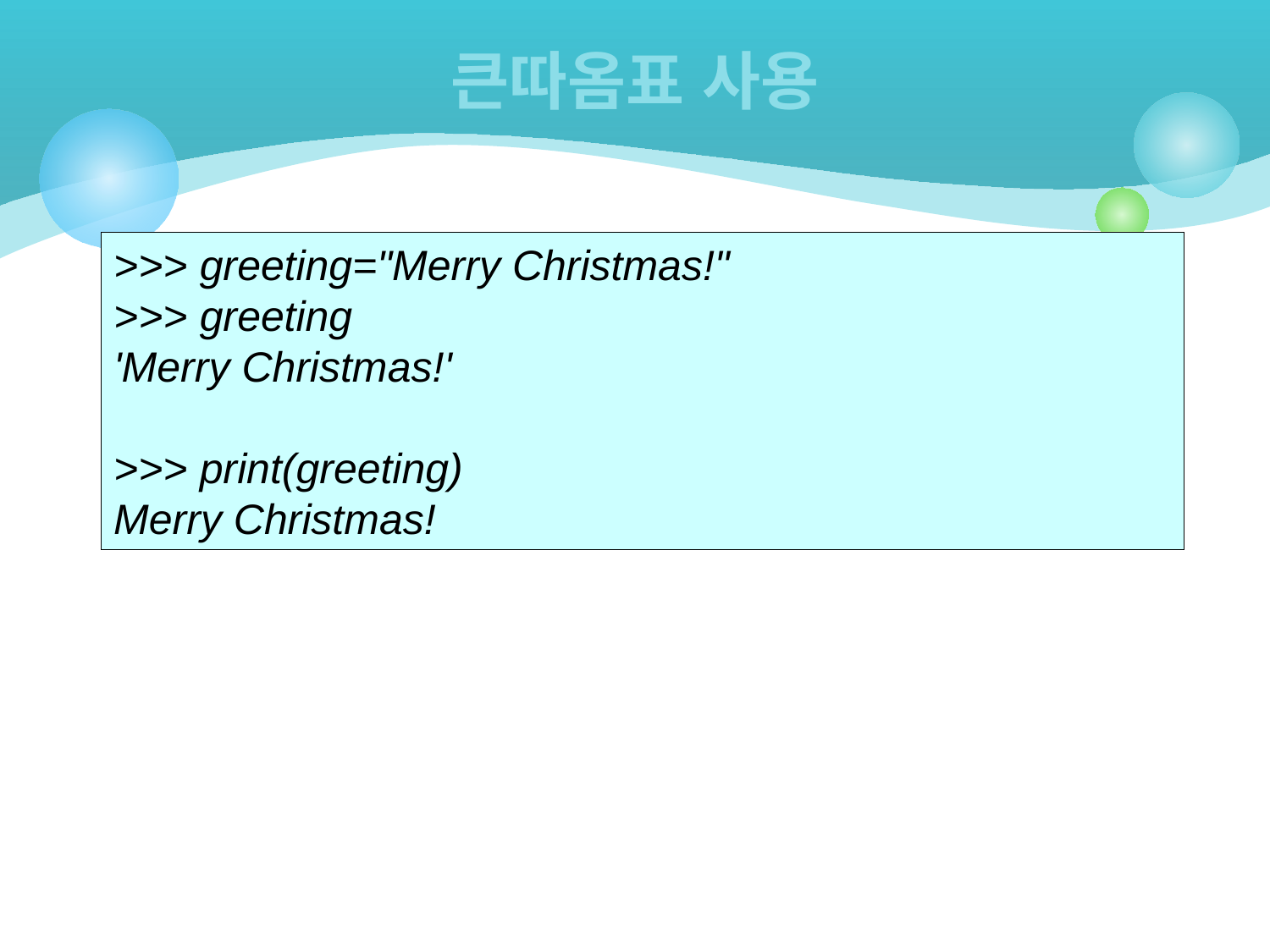

# 큰따옴표 사용

>>> greeting="Merry Christmas!"
>>> greeting
'Merry Christmas!'

>>> print(greeting)
Merry Christmas!